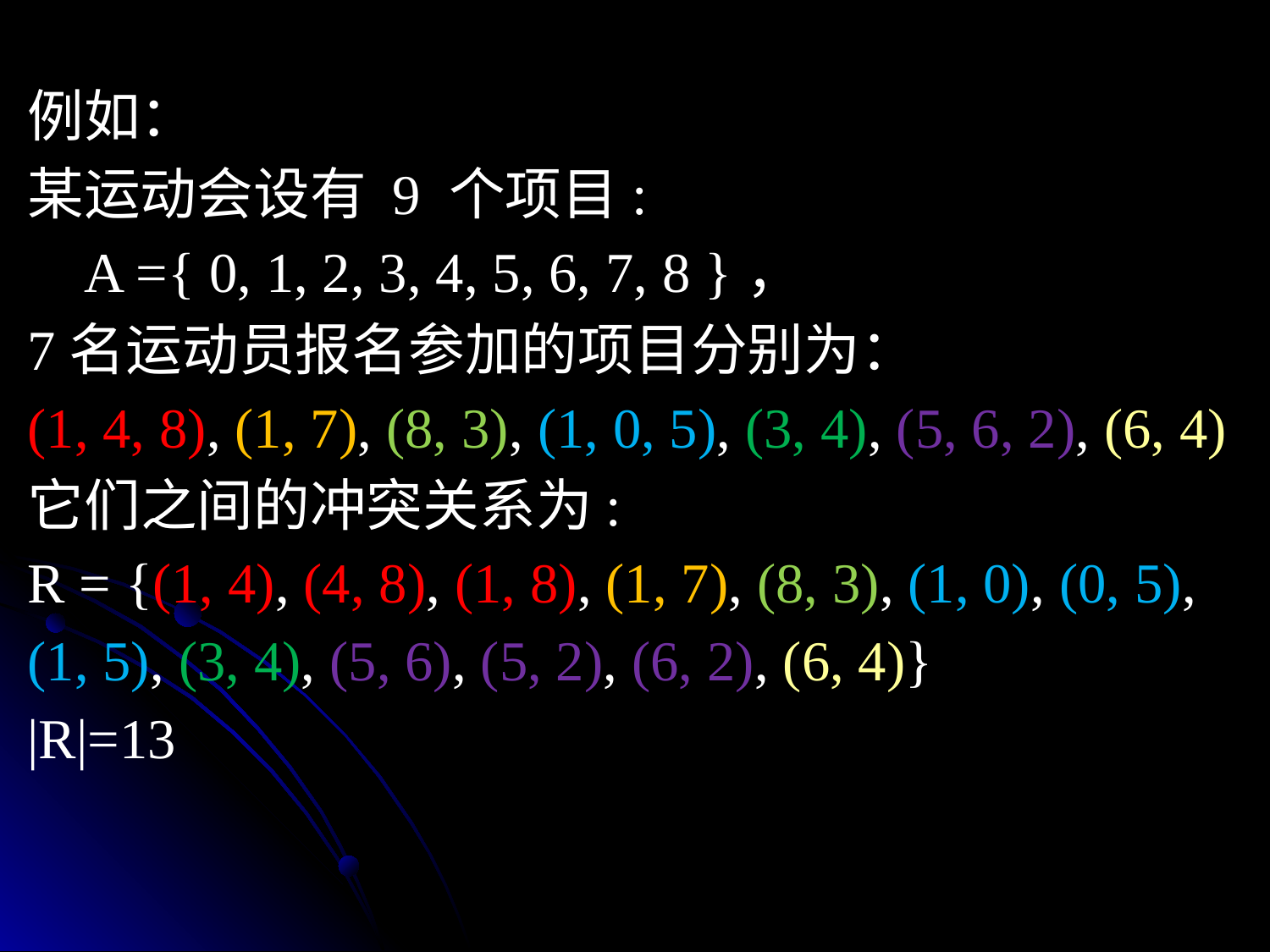

例如：
某运动会设有 9 个项目:
    A ={ 0, 1, 2, 3, 4, 5, 6, 7, 8 }，
7名运动员报名参加的项目分别为：
(1, 4, 8), (1, 7), (8, 3), (1, 0, 5), (3, 4), (5, 6, 2), (6, 4)
它们之间的冲突关系为:
R = {(1, 4), (4, 8), (1, 8), (1, 7), (8, 3), (1, 0), (0, 5), (1, 5), (3, 4), (5, 6), (5, 2), (6, 2), (6, 4)}
|R|=13